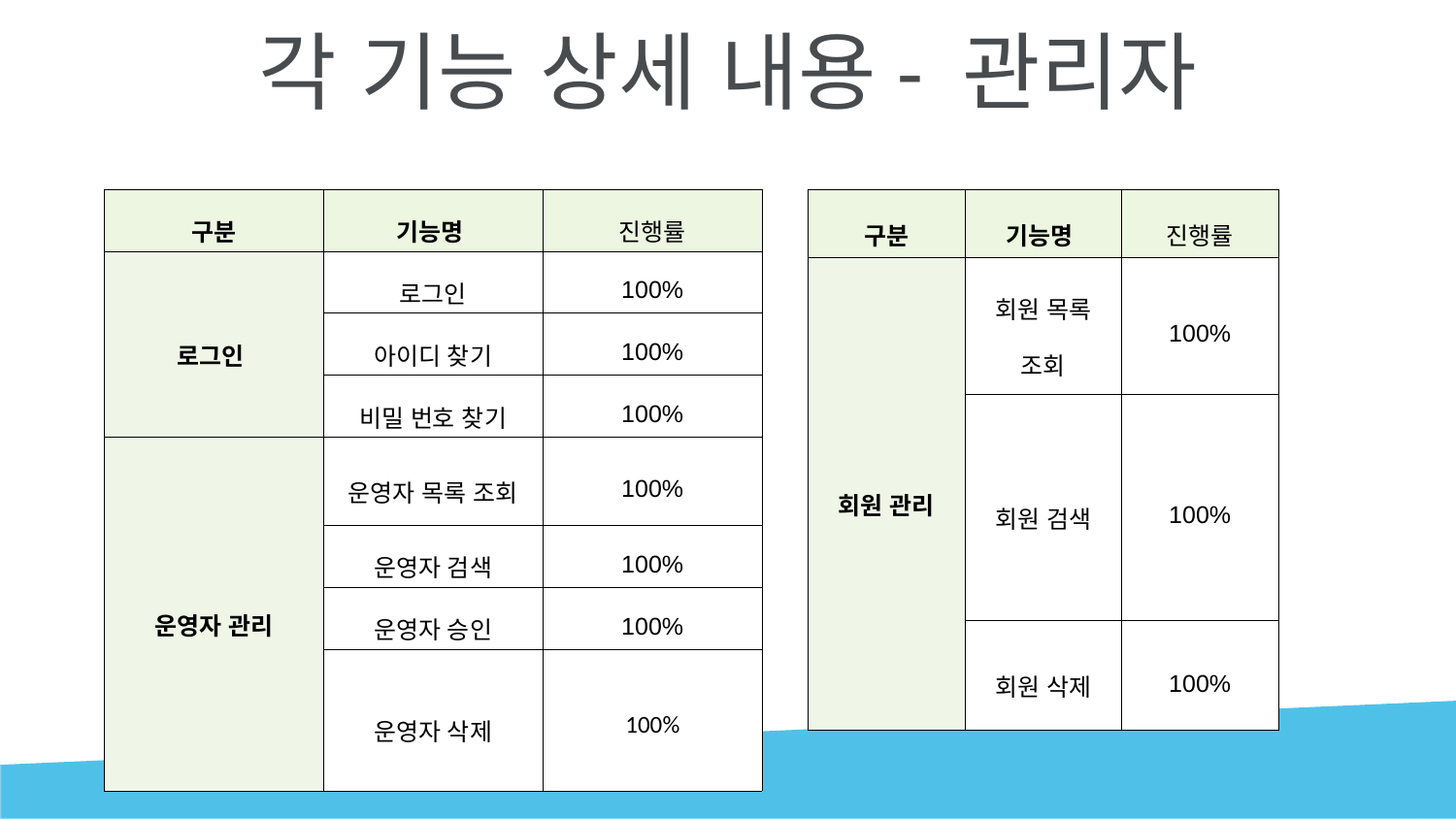

# 각 기능 상세 내용- 관리자
| 구분 | 기능명 | 진행률 |
| --- | --- | --- |
| 로그인 | 로그인 | 100% |
|  | 아이디 찾기 | 100% |
|  | 비밀 번호 찾기 | 100% |
| 운영자 관리 | 운영자 목록 조회 | 100% |
|  | 운영자 검색 | 100% |
|  | 운영자 승인 | 100% |
|  | 운영자 삭제 | 100% |
| 구분 | 기능명 | 진행률 |
| --- | --- | --- |
| 회원 관리 | 회원 목록 조회 | 100% |
|  | 회원 검색 | 100% |
|  | 회원 삭제 | 100% |